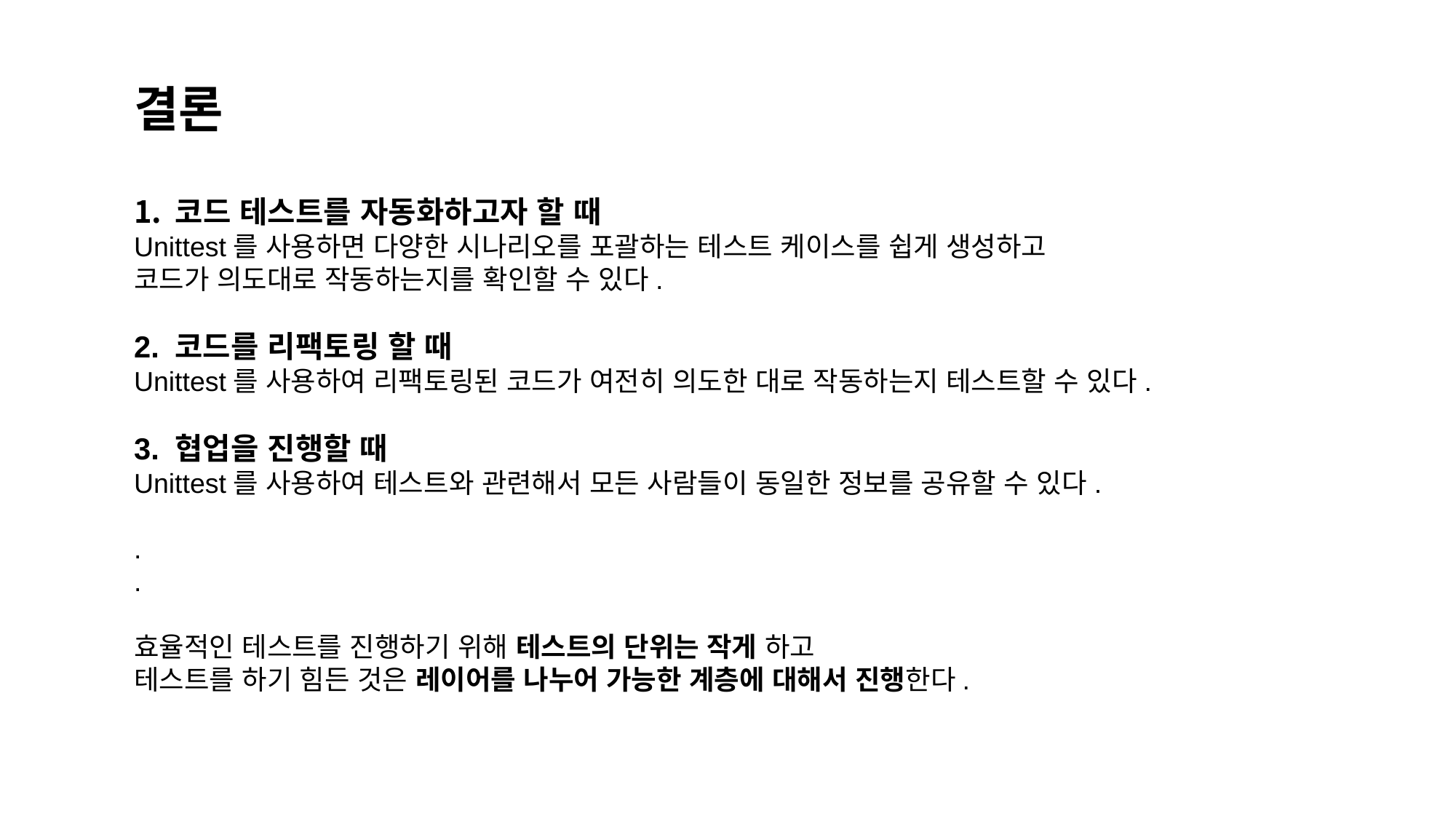

결론
코드 테스트를 자동화하고자 할 때
Unittest를 사용하면 다양한 시나리오를 포괄하는 테스트 케이스를 쉽게 생성하고
코드가 의도대로 작동하는지를 확인할 수 있다.

2. 코드를 리팩토링 할 때
Unittest를 사용하여 리팩토링된 코드가 여전히 의도한 대로 작동하는지 테스트할 수 있다.

3. 협업을 진행할 때
Unittest를 사용하여 테스트와 관련해서 모든 사람들이 동일한 정보를 공유할 수 있다.

.
.

효율적인 테스트를 진행하기 위해 테스트의 단위는 작게 하고
테스트를 하기 힘든 것은 레이어를 나누어 가능한 계층에 대해서 진행한다.